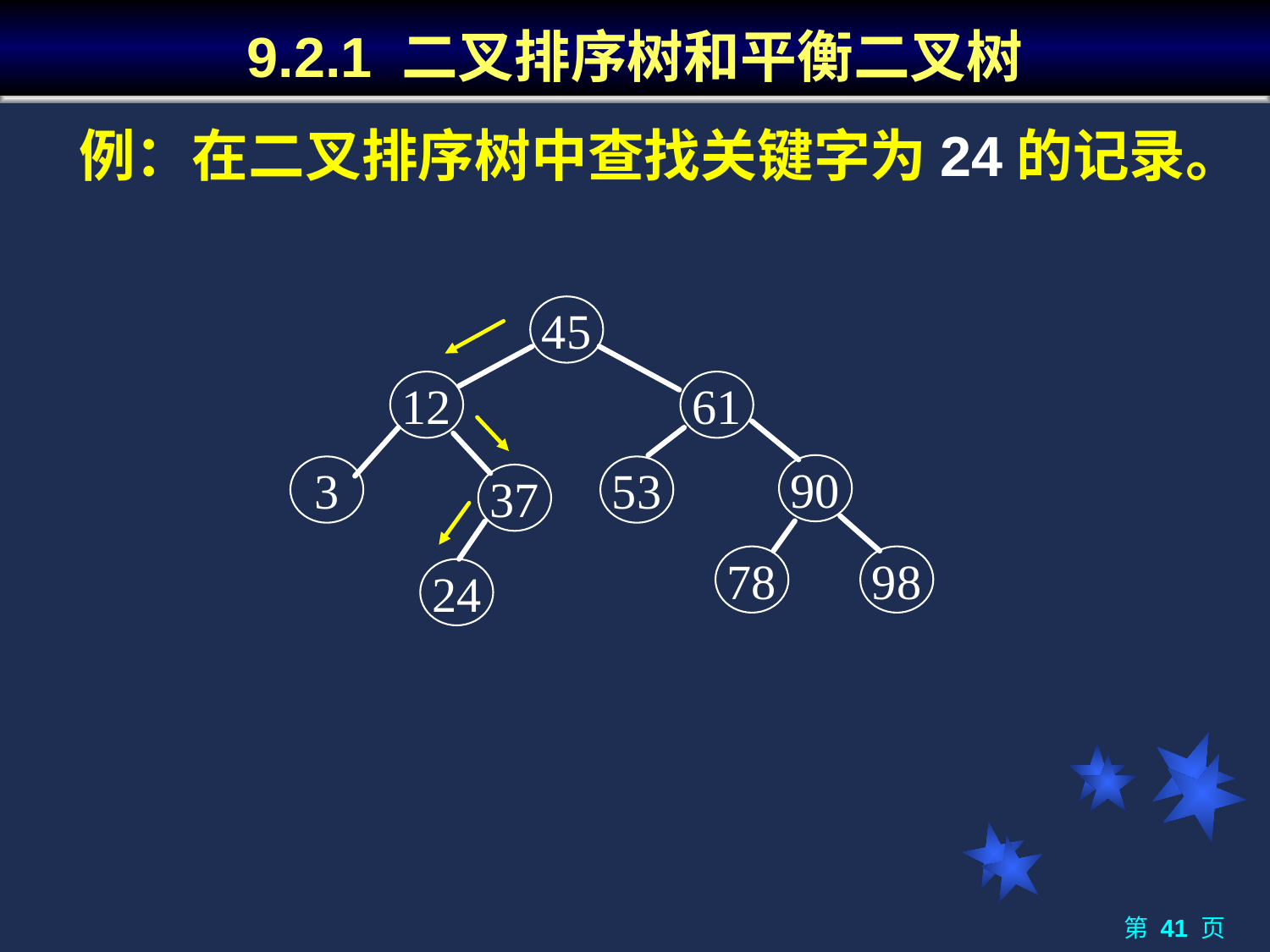

# 9.2.1 二叉排序树和平衡二叉树
例：在二叉排序树中查找关键字为24的记录。
45

12
61

90
3
53
37

78
98
24

第 41 页